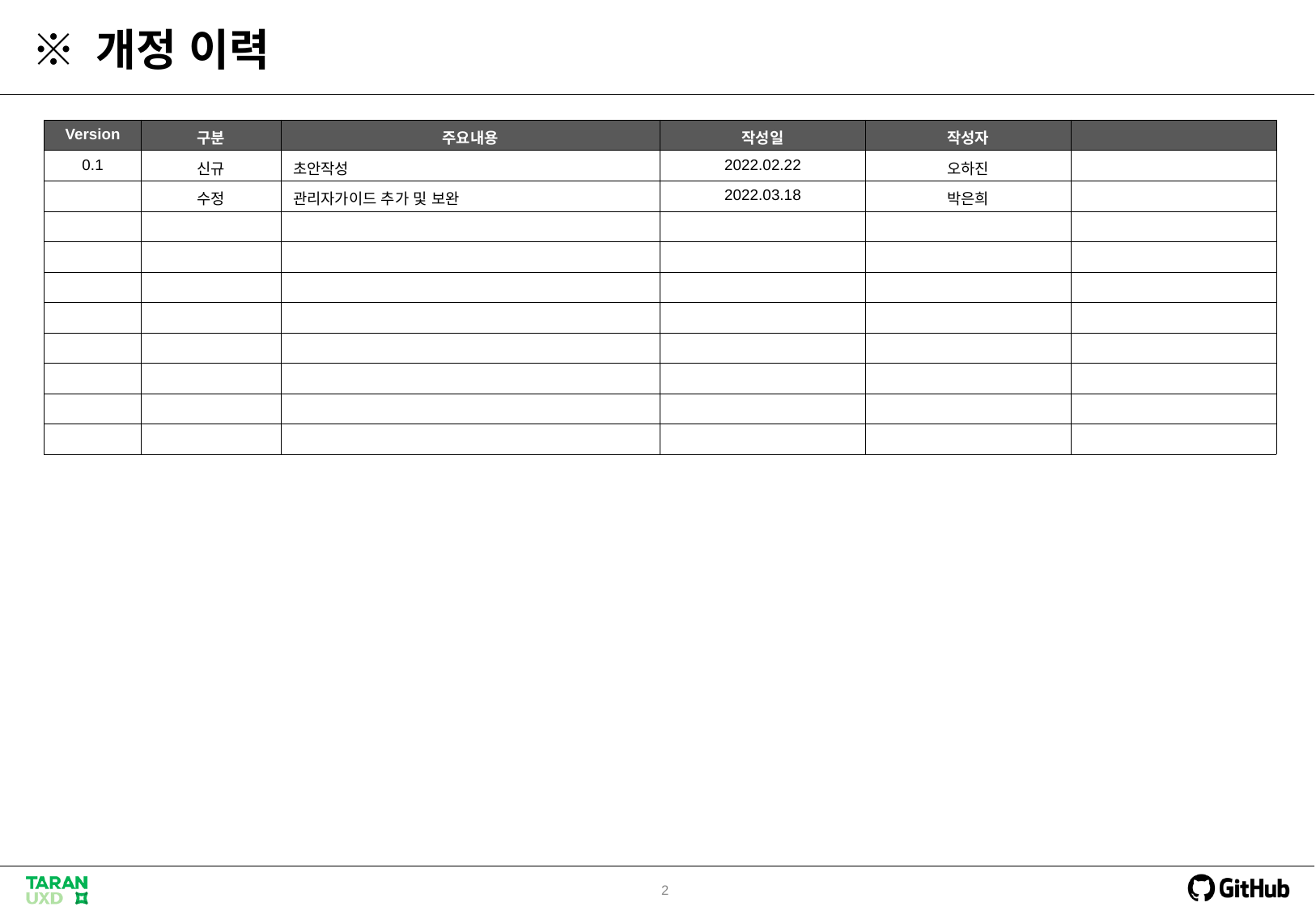

※ 개정 이력
| Version | 구분 | 주요내용 | 작성일 | 작성자 |  |
| --- | --- | --- | --- | --- | --- |
| 0.1 | 신규 | 초안작성 | 2022.02.22 | 오하진 |  |
|  | 수정 | 관리자가이드 추가 및 보완 | 2022.03.18 | 박은희 |  |
|  |  |  |  |  |  |
|  |  |  |  |  |  |
|  |  |  |  |  |  |
|  |  |  |  |  |  |
|  |  |  |  |  |  |
|  |  |  |  |  |  |
|  |  |  |  |  |  |
|  |  |  |  |  |  |
2